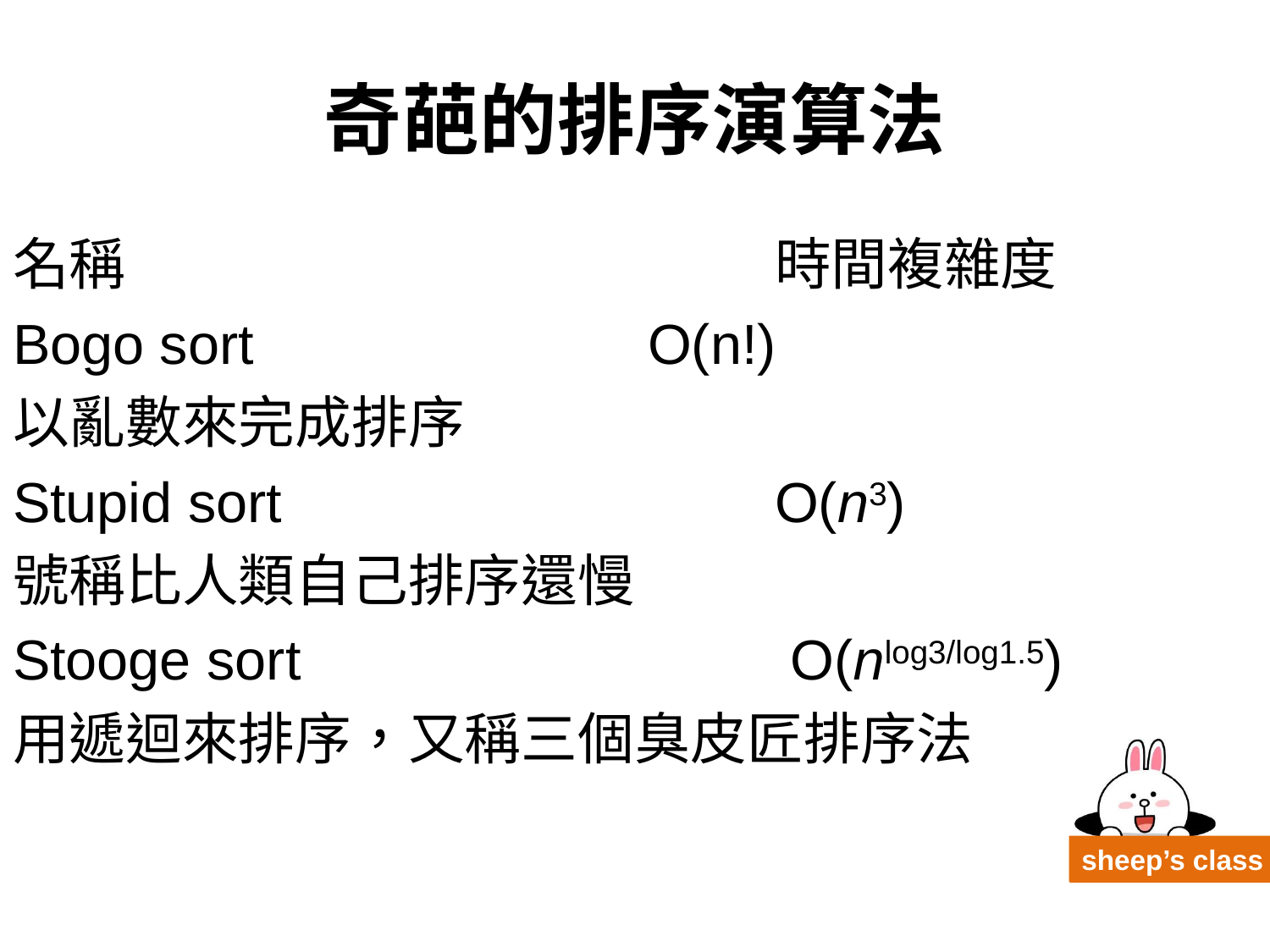

# 奇葩的排序演算法
名稱						時間複雜度
Bogo sort				O(n!)
以亂數來完成排序
Stupid sort				O(n3)
號稱比人類自己排序還慢
Stooge sort				 O(nlog3/log1.5)
用遞迴來排序，又稱三個臭皮匠排序法